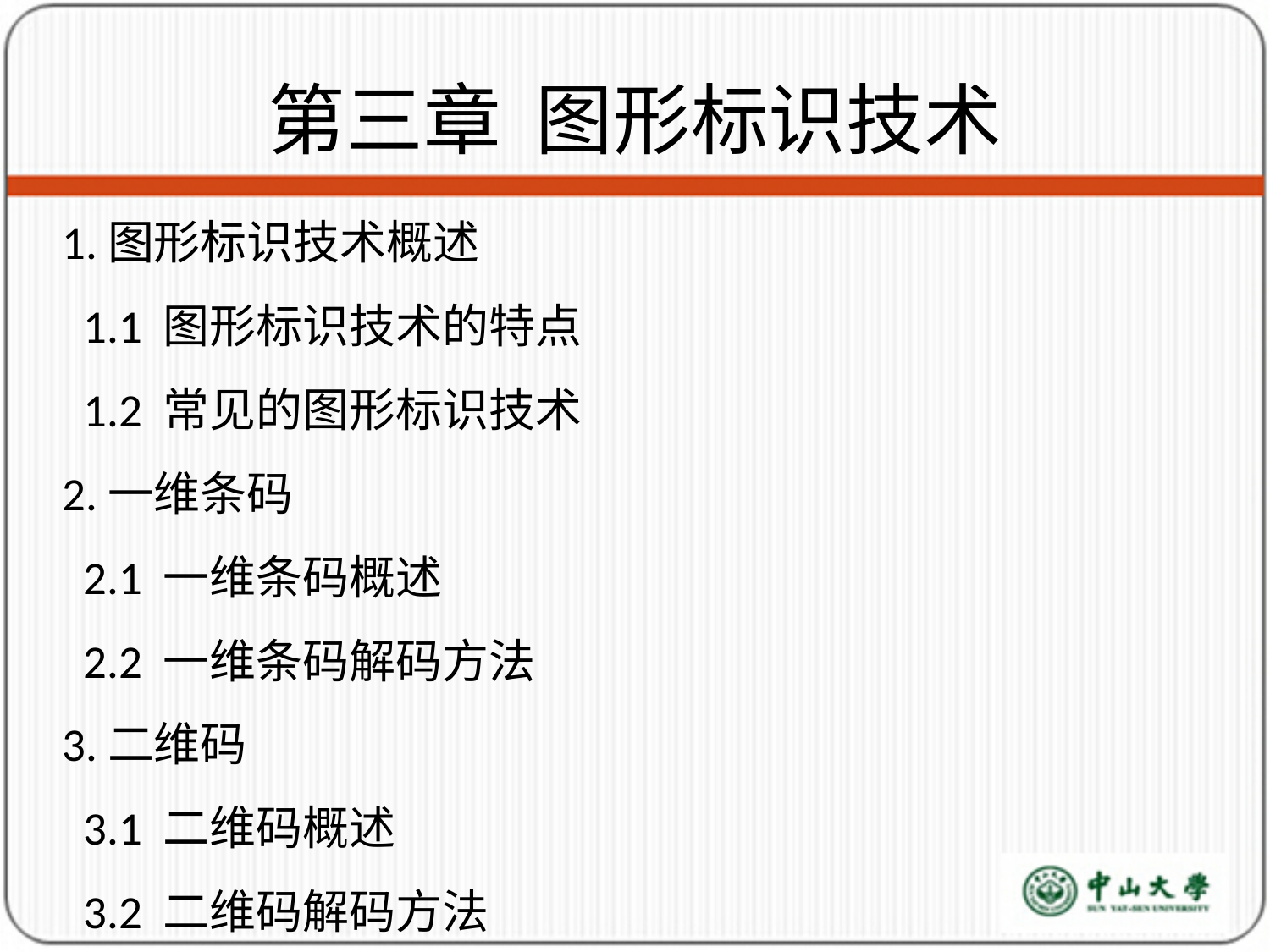

# 第三章  图形标识技术
1.图形标识技术概述
  1.1 图形标识技术的特点
  1.2 常见的图形标识技术
2.一维条码
  2.1 一维条码概述
  2.2 一维条码解码方法
3.二维码
  3.1 二维码概述
  3.2 二维码解码方法